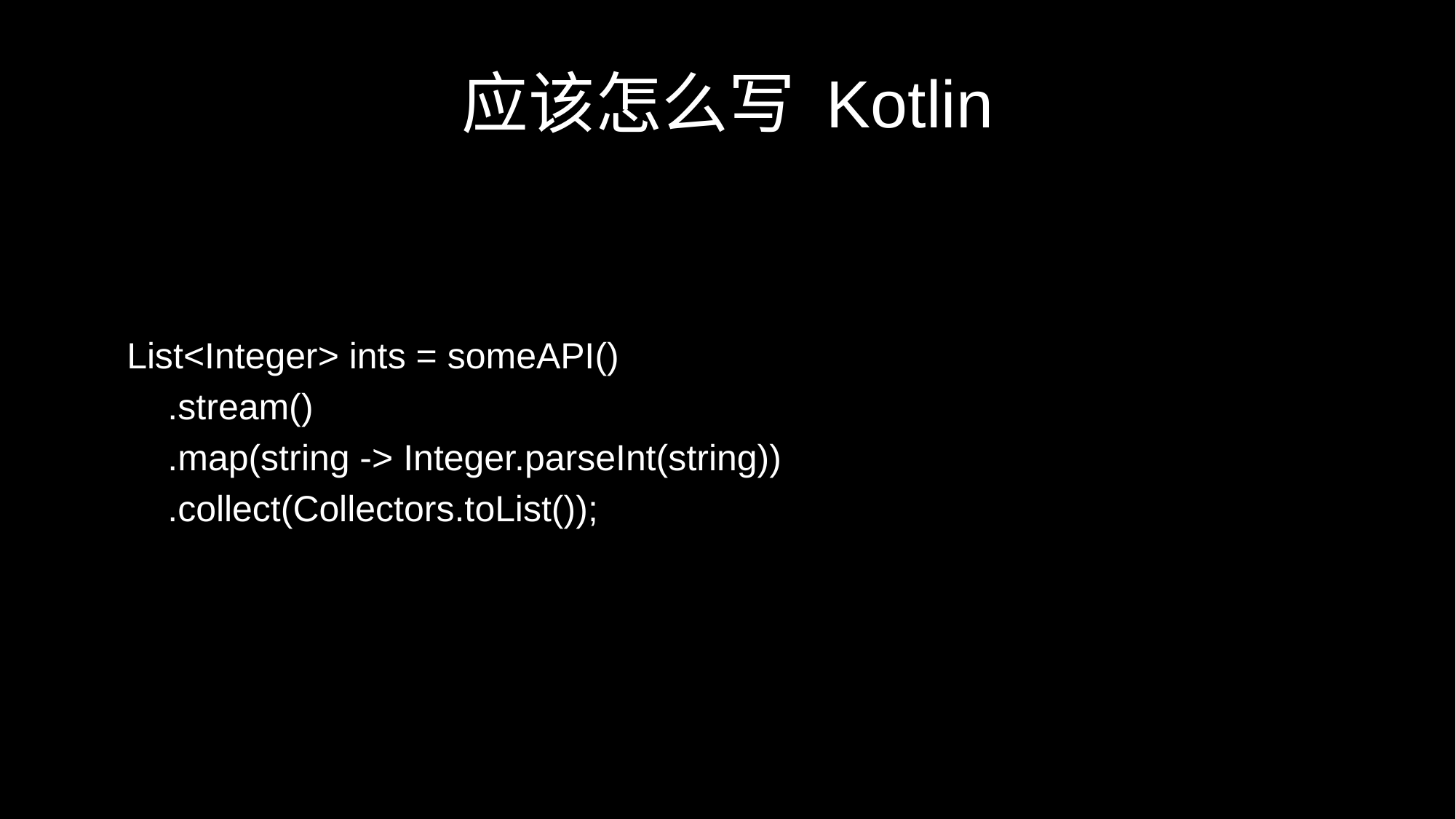

# 应该怎么写 Kotlin
List<Integer> ints = someAPI()
    .stream()
    .map(string -> Integer.parseInt(string))
    .collect(Collectors.toList());